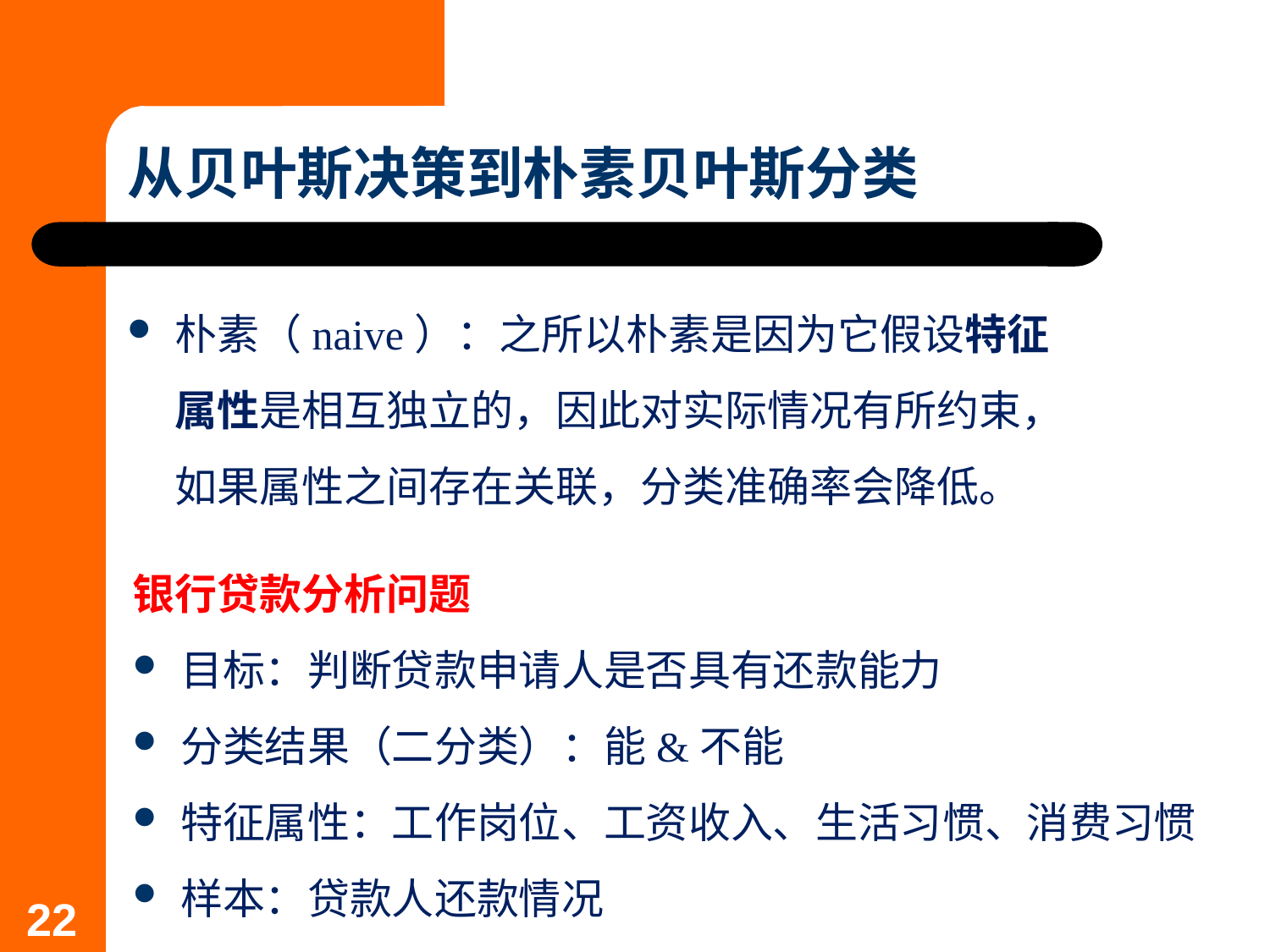

# 从贝叶斯决策到朴素贝叶斯分类
朴素（naive）：之所以朴素是因为它假设特征属性是相互独立的，因此对实际情况有所约束，如果属性之间存在关联，分类准确率会降低。
银行贷款分析问题
目标：判断贷款申请人是否具有还款能力
分类结果（二分类）：能&不能
特征属性：工作岗位、工资收入、生活习惯、消费习惯
样本：贷款人还款情况
22